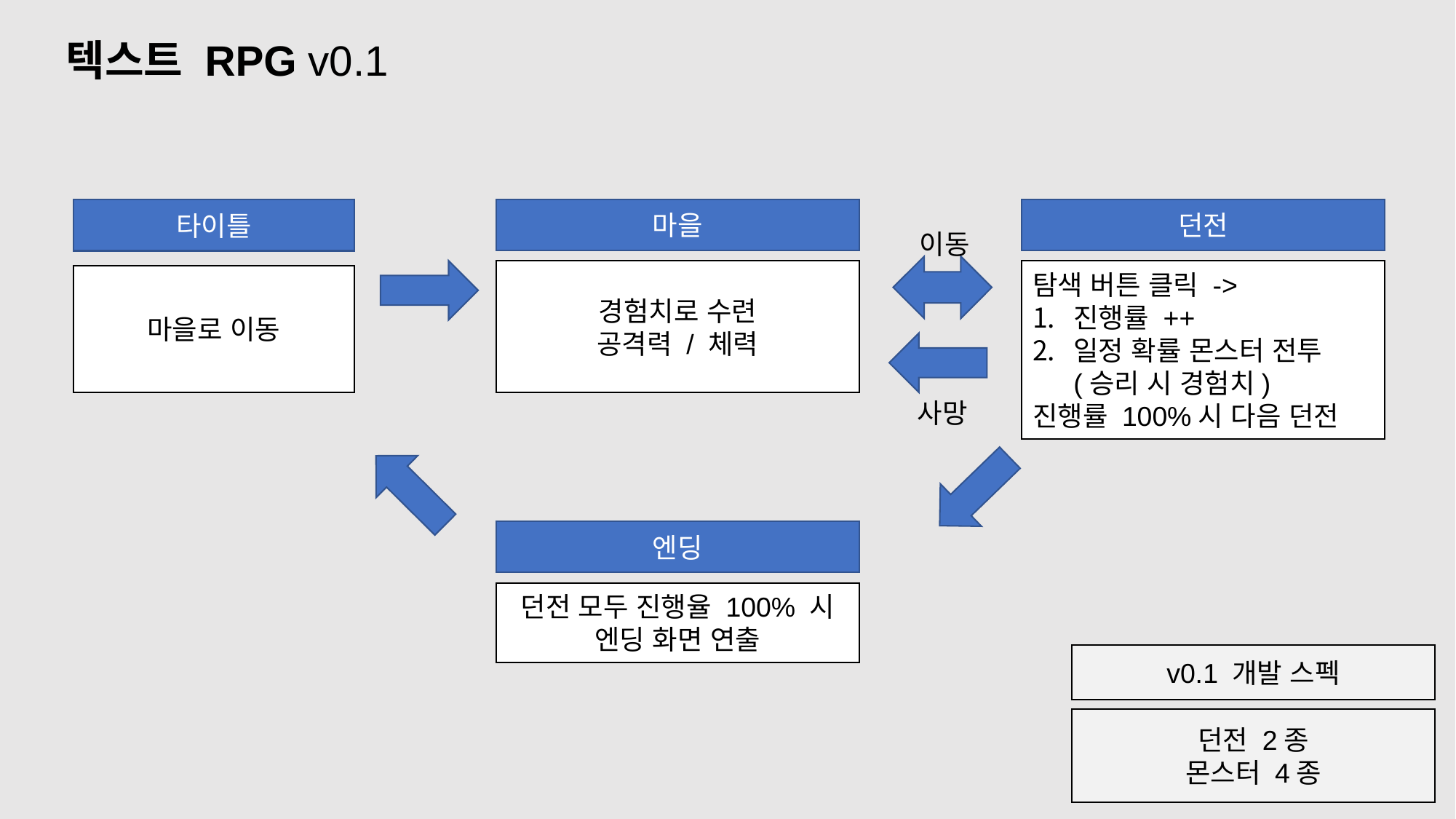

텍스트 RPG v0.1
마을
던전
타이틀
이동

경험치로 수련
공격력 / 체력
탐색 버튼 클릭 ->
진행률 ++
일정 확률 몬스터 전투 (승리 시 경험치)
진행률 100%시 다음 던전
마을로 이동

사망

엔딩
던전 모두 진행율 100% 시
엔딩 화면 연출
v0.1 개발 스펙
던전 2종
몬스터 4종